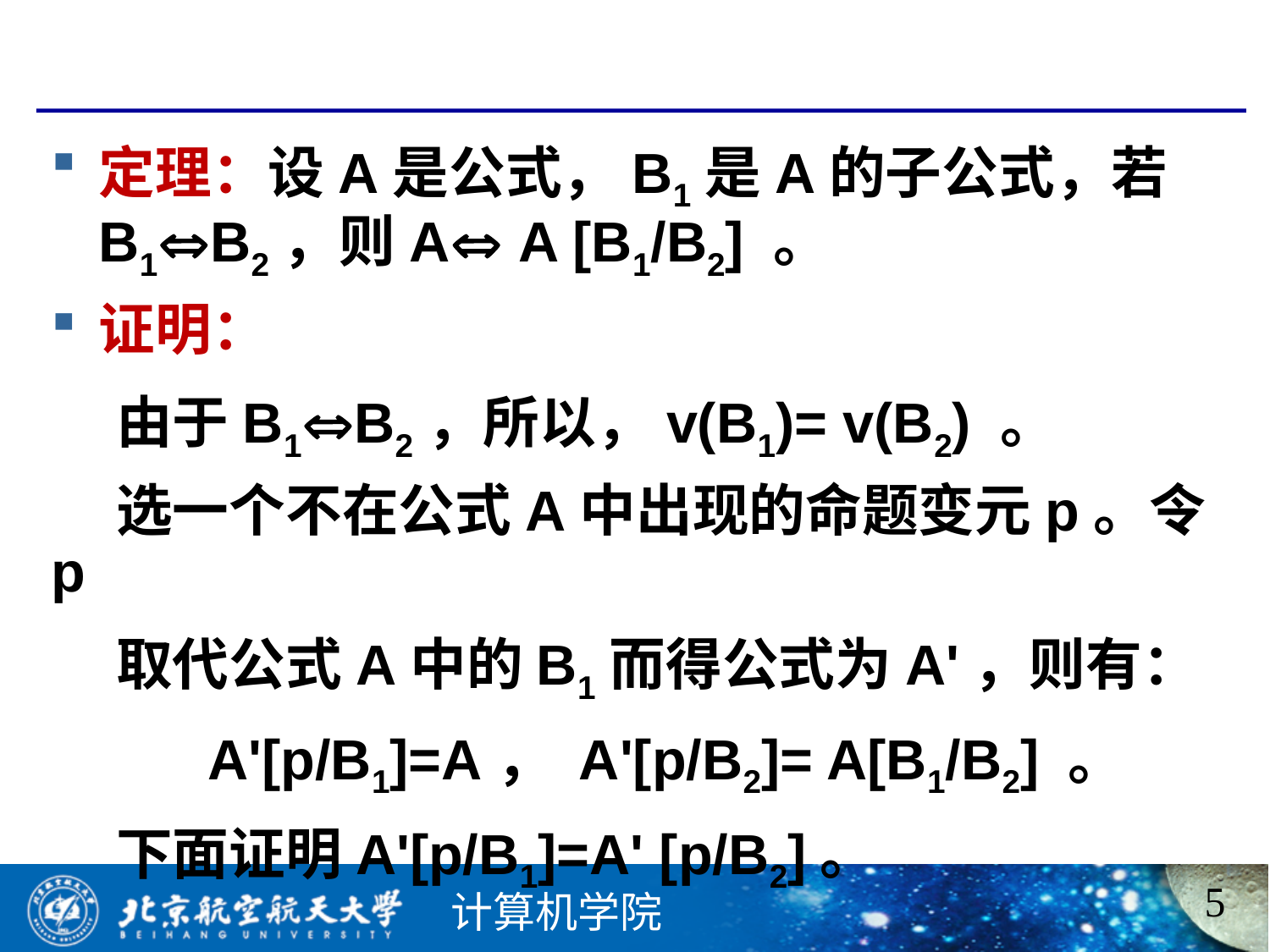

定理：设A是公式，B1是A的子公式，若B1⇔B2，则A⇔ A [B1/B2] 。
证明：
    由于B1⇔B2，所以，v(B1)= v(B2) 。
    选一个不在公式A中出现的命题变元p。令p
    取代公式A中的B1而得公式为A'，则有：
          A'[p/B1]=A， A'[p/B2]= A[B1/B2] 。
    下面证明A'[p/B1]=A' [p/B2]。